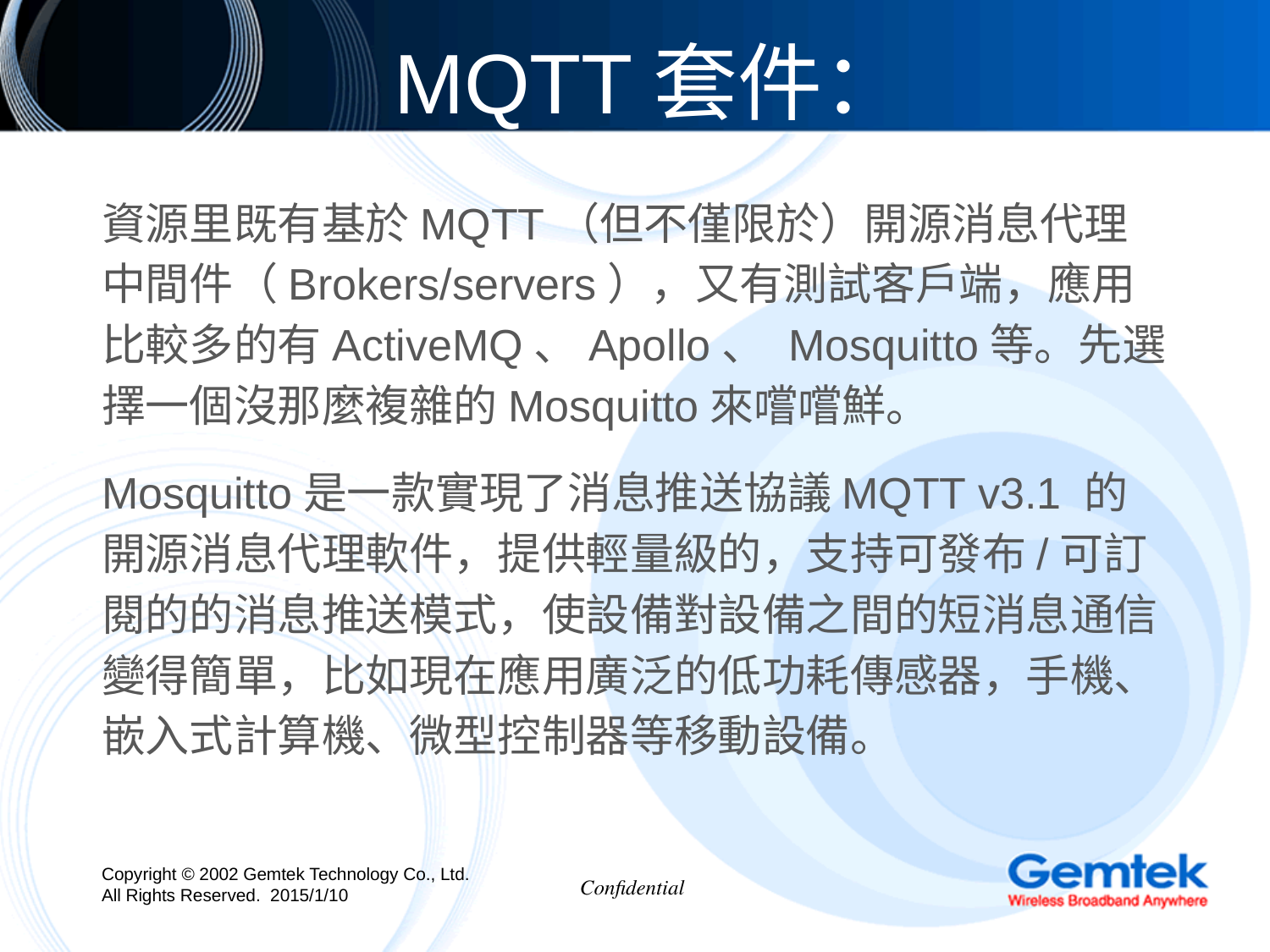

# MQTT套件：
資源里既有基於MQTT（但不僅限於）開源消息代理中間件（Brokers/servers），又有測試客戶端，應用比較多的有ActiveMQ、Apollo、 Mosquitto等。先選擇一個沒那麼複雜的Mosquitto來嚐嚐鮮。
Mosquitto是一款實現了消息推送協議MQTT v3.1 的開源消息代理軟件，提供輕量級的，支持可發布/可訂閱的的消息推送模式，使設備對設備之間的短消息通信變得簡單，比如現在應用廣泛的低功耗傳感器，手機、嵌入式計算機、微型控制器等移動設備。